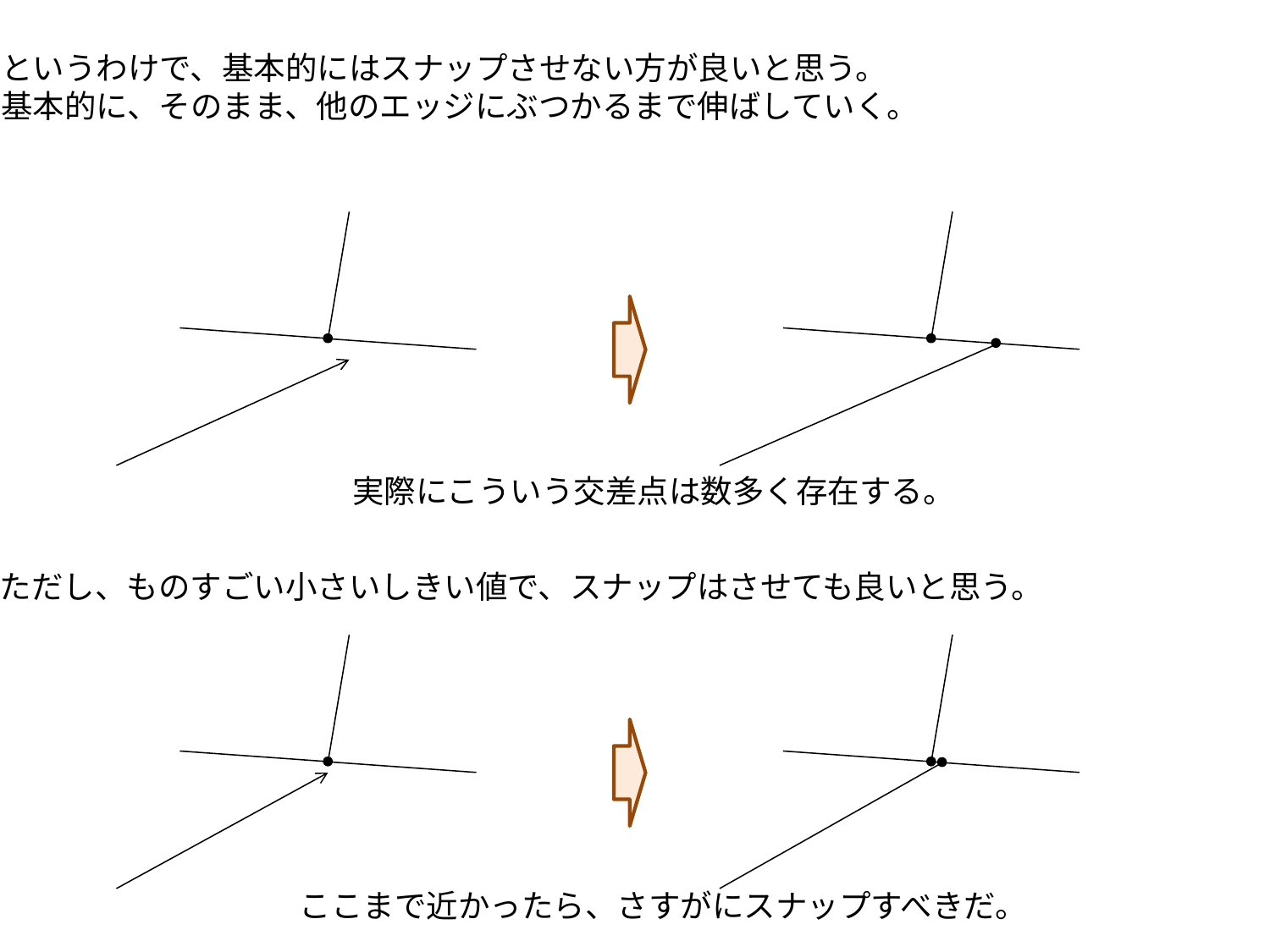

というわけで、基本的にはスナップさせない方が良いと思う。
基本的に、そのまま、他のエッジにぶつかるまで伸ばしていく。

実際にこういう交差点は数多く存在する。
ただし、ものすごい小さいしきい値で、スナップはさせても良いと思う。

ここまで近かったら、さすがにスナップすべきだ。